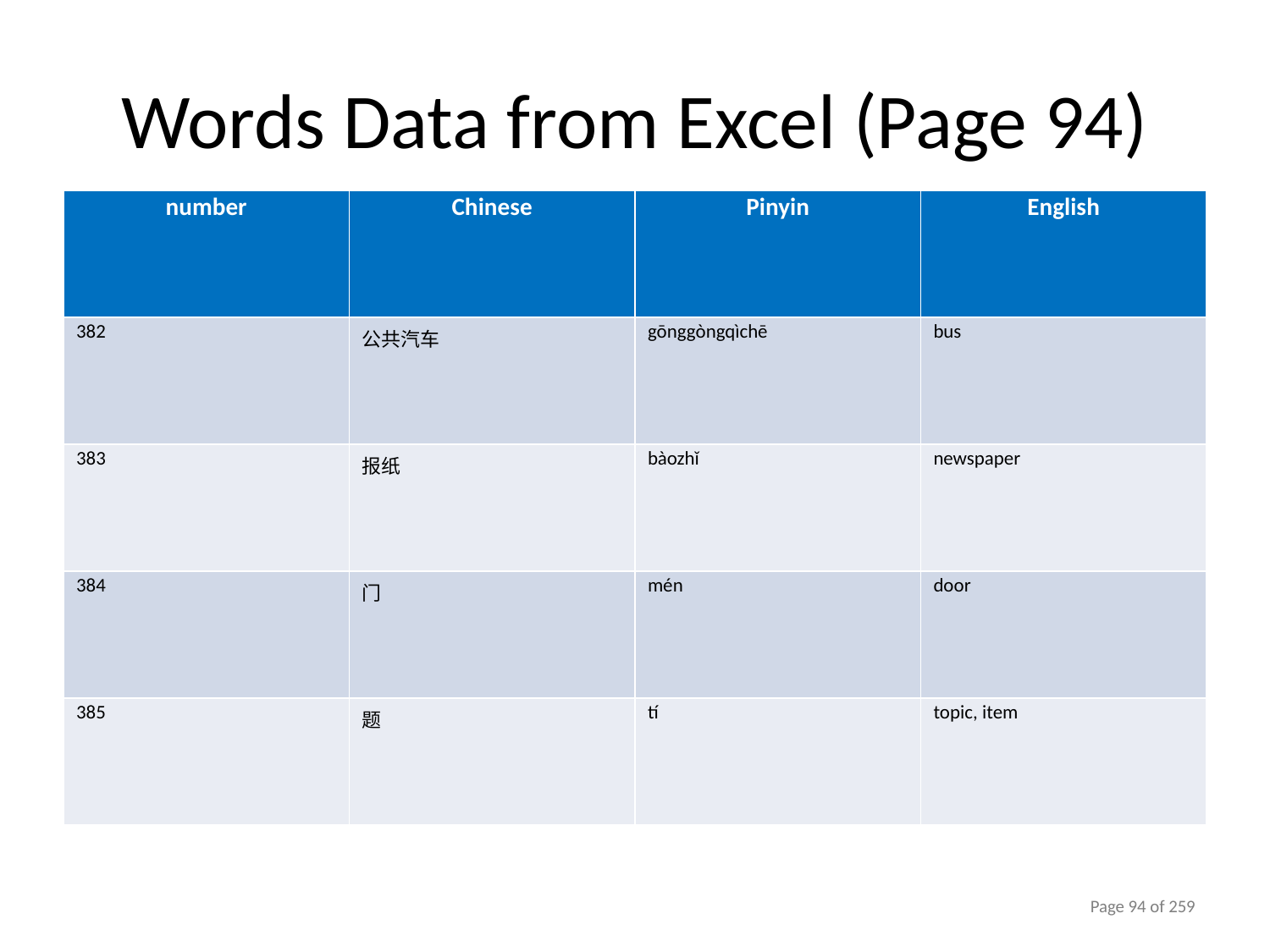

# Words Data from Excel (Page 94)
| number | Chinese | Pinyin | English |
| --- | --- | --- | --- |
| 382 | 公共汽车 | gōnggòngqìchē | bus |
| 383 | 报纸 | bàozhǐ | newspaper |
| 384 | 门 | mén | door |
| 385 | 题 | tí | topic, item |

Page 94 of 259